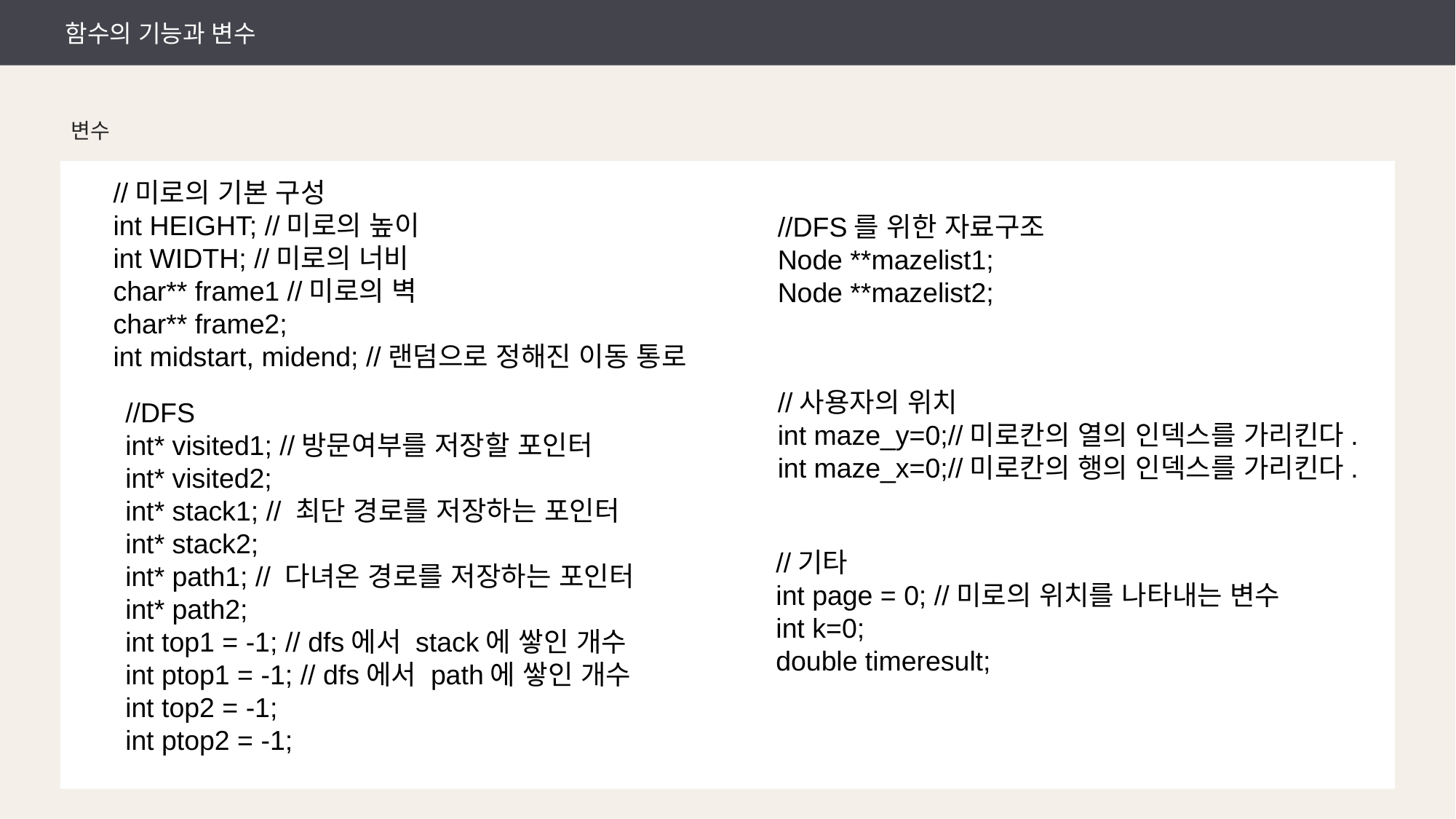

함수의 기능과 변수
변수
int page = 0; //미로의 위치를 나타내는 변수(maze1과 maze2)
int k=0;
double timeresult;
//미로의 기본 구성
int HEIGHT; //미로의 높이
int WIDTH; //미로의 너비
char** frame1 //미로의 벽
char** frame2;
int midstart, midend; //랜덤으로 정해진 이동 통로

//DFS를 위한 자료구조
Node **mazelist1;
Node **mazelist2;
//사용자의 위치
int maze_y=0;//미로칸의 열의 인덱스를 가리킨다.
int maze_x=0;//미로칸의 행의 인덱스를 가리킨다.
//DFS
int* visited1; //방문여부를 저장할 포인터
int* visited2;
int* stack1; // 최단 경로를 저장하는 포인터
int* stack2;
int* path1; // 다녀온 경로를 저장하는 포인터
int* path2;
int top1 = -1; // dfs에서 stack에 쌓인 개수
int ptop1 = -1; // dfs에서 path에 쌓인 개수
int top2 = -1;
int ptop2 = -1;

//기타
int page = 0; //미로의 위치를 나타내는 변수
int k=0;
double timeresult;